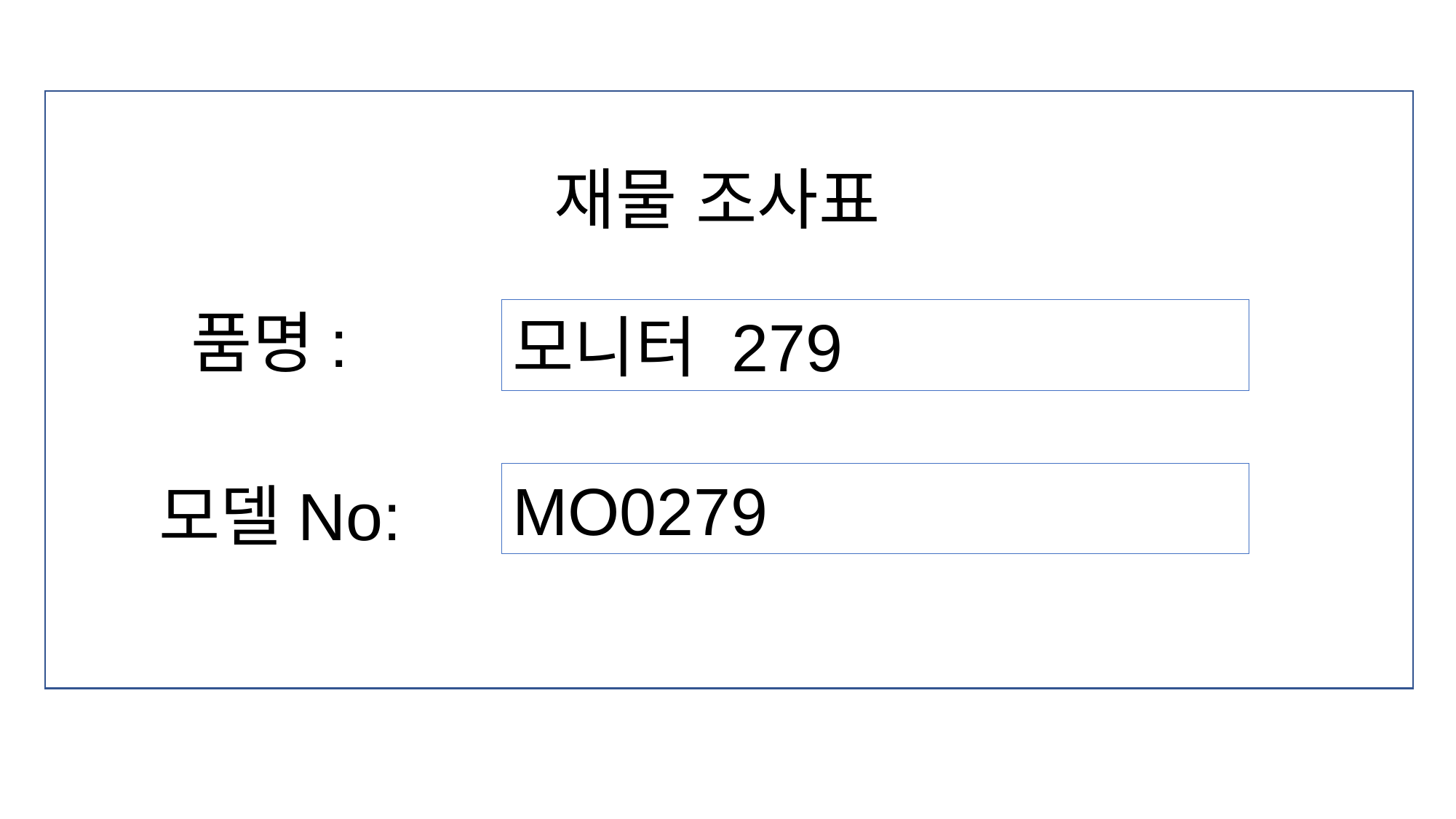

재물 조사표
품명:
모니터 279
MO0279
모델No: